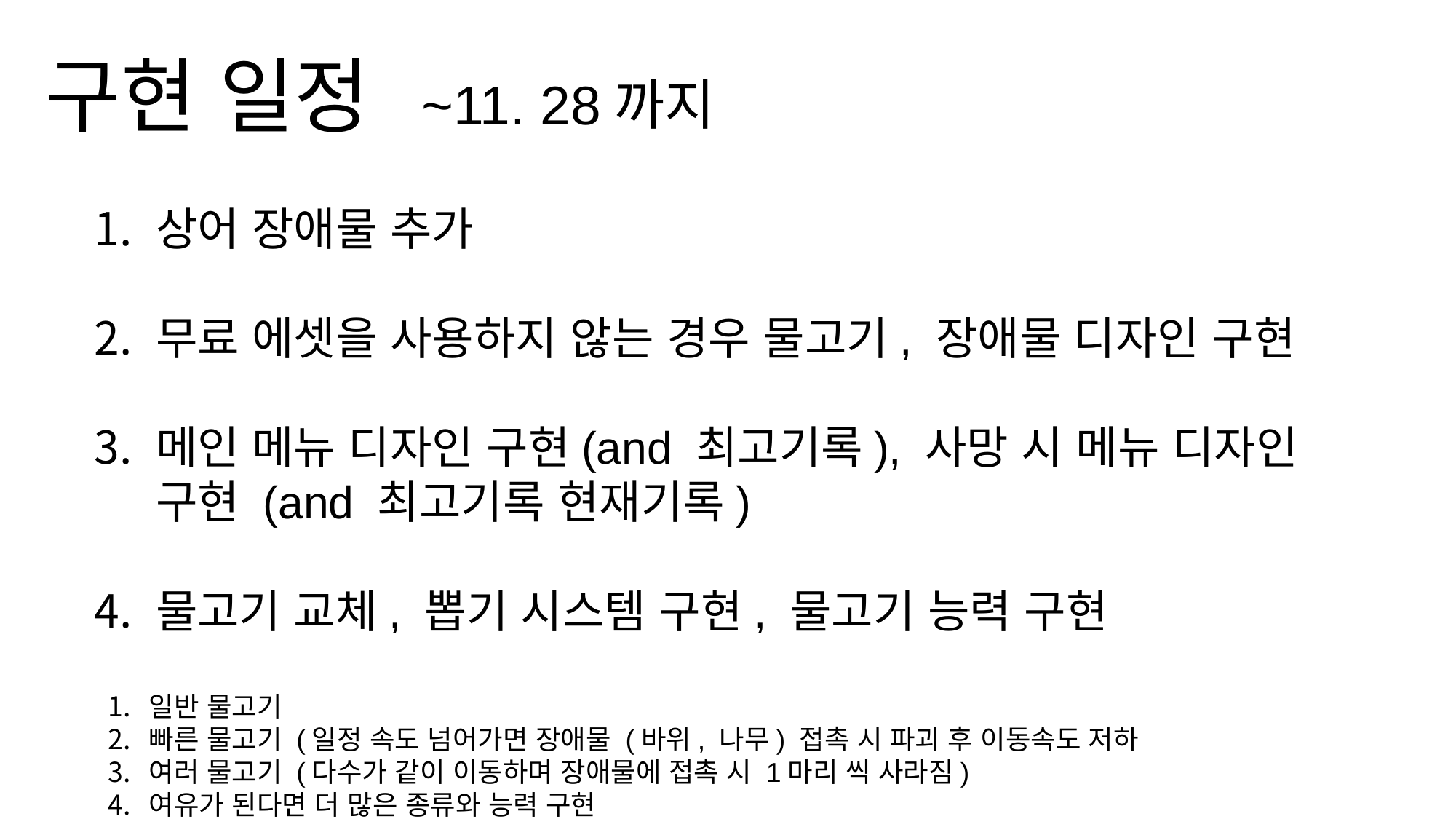

구현 일정
~11. 28까지

상어 장애물 추가

무료 에셋을 사용하지 않는 경우 물고기, 장애물 디자인 구현

메인 메뉴 디자인 구현(and 최고기록), 사망 시 메뉴 디자인 구현 (and 최고기록 현재기록)

물고기 교체, 뽑기 시스템 구현, 물고기 능력 구현
일반 물고기
빠른 물고기 (일정 속도 넘어가면 장애물 (바위, 나무) 접촉 시 파괴 후 이동속도 저하
여러 물고기 (다수가 같이 이동하며 장애물에 접촉 시 1마리 씩 사라짐)
여유가 된다면 더 많은 종류와 능력 구현